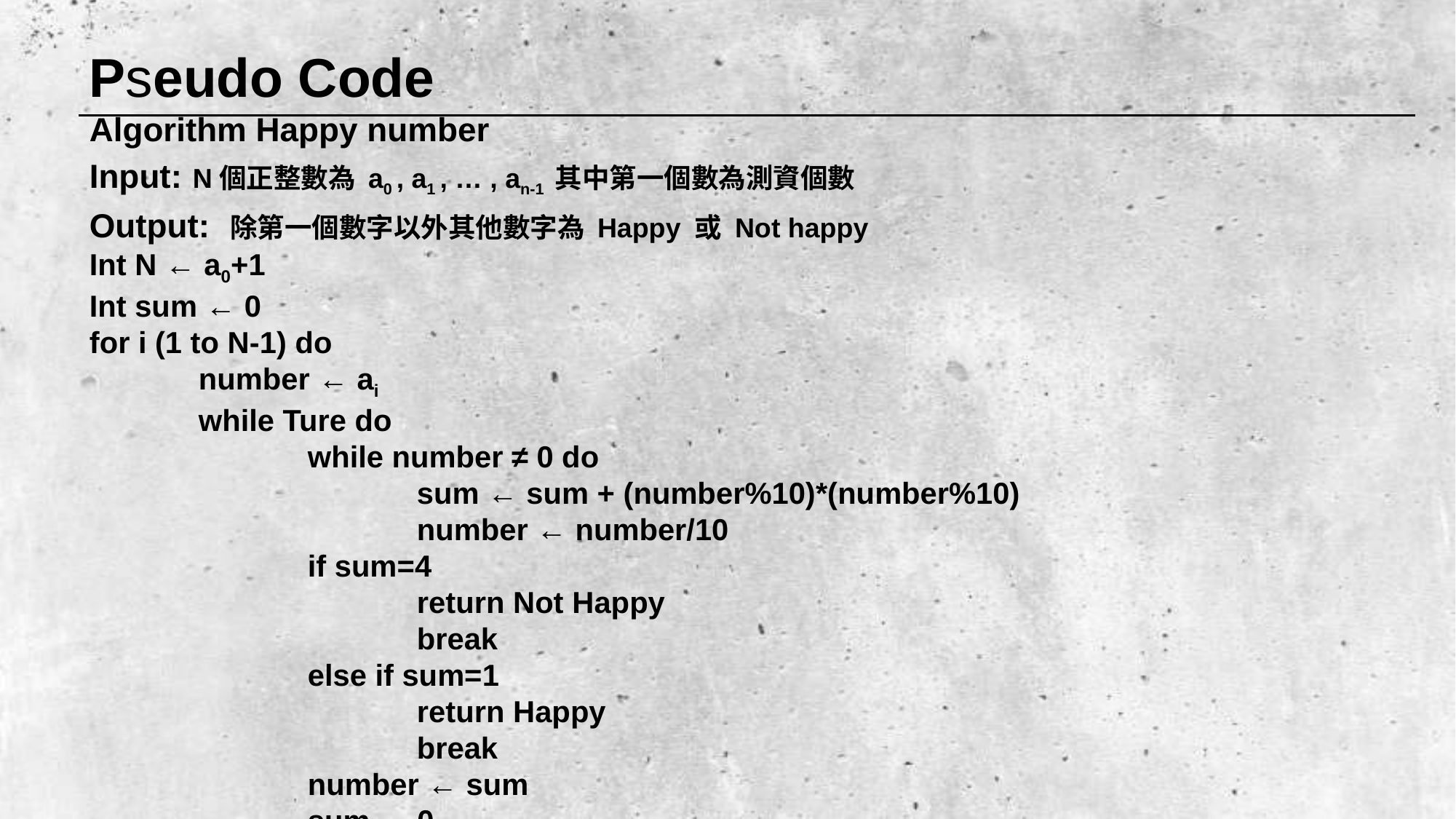

Pseudo Code
Algorithm Happy number
Input: N個正整數為 a0 , a1 , … , an-1 其中第一個數為測資個數
Output: 除第一個數字以外其他數字為 Happy 或 Not happy
Int N ← a0+1
Int sum ← 0
for i (1 to N-1) do
	number ← ai
	while Ture do
		while number ≠ 0 do
			sum ← sum + (number%10)*(number%10)
			number ← number/10
		if sum=4
			return Not Happy
			break
		else if sum=1
			return Happy
			break
		number ← sum
		sum ← 0